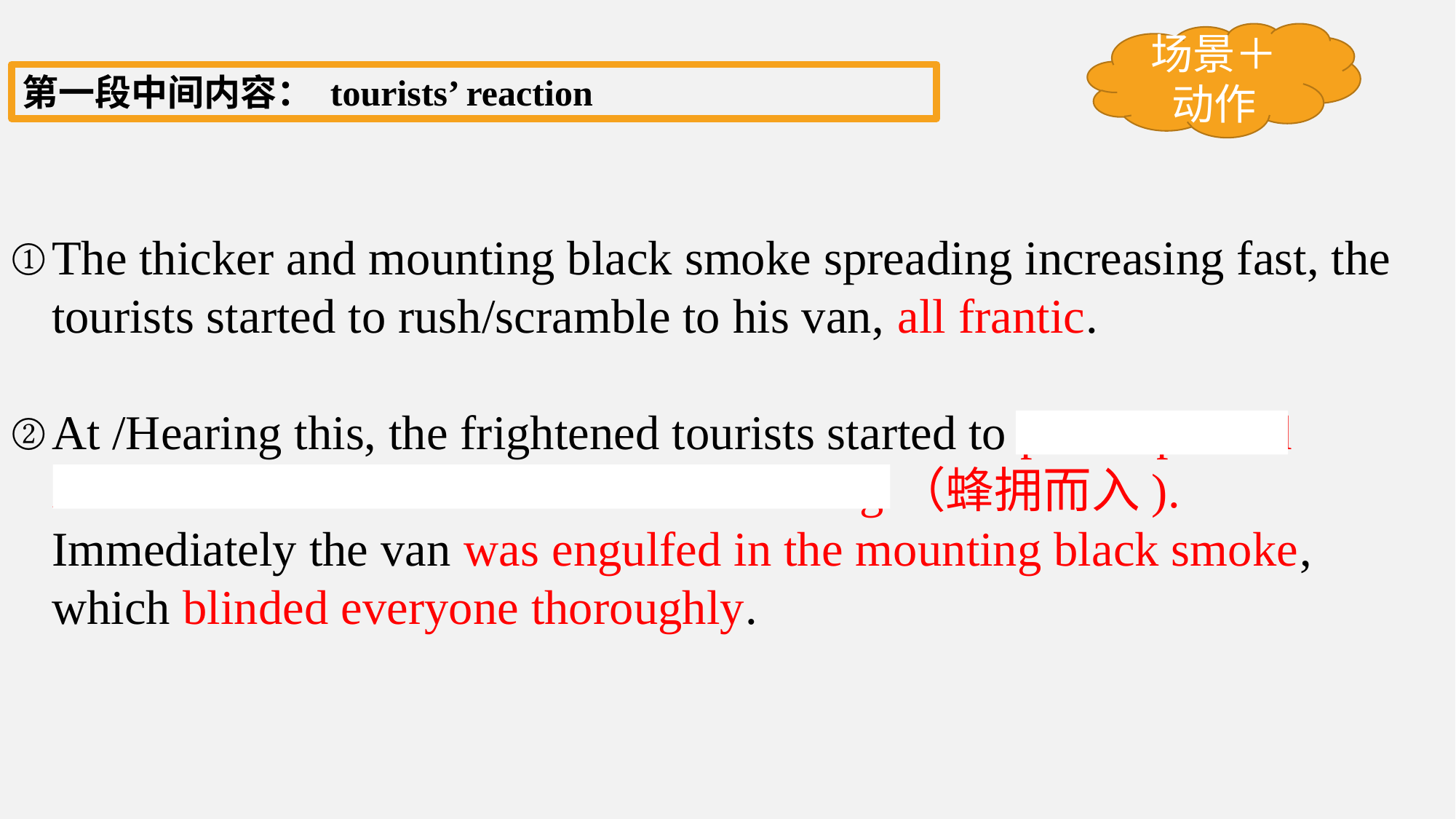

场景＋动作
第一段中间内容： tourists’ reaction
The thicker and mounting black smoke spreading increasing fast, the  tourists started to rush/scramble to his van, all frantic.

At /Hearing this, the frightened tourists started to pile in/poured in/streamed in /crashed in/ came swarming（蜂拥而入). Immediately the van was engulfed in the mounting black smoke, which blinded everyone thoroughly.